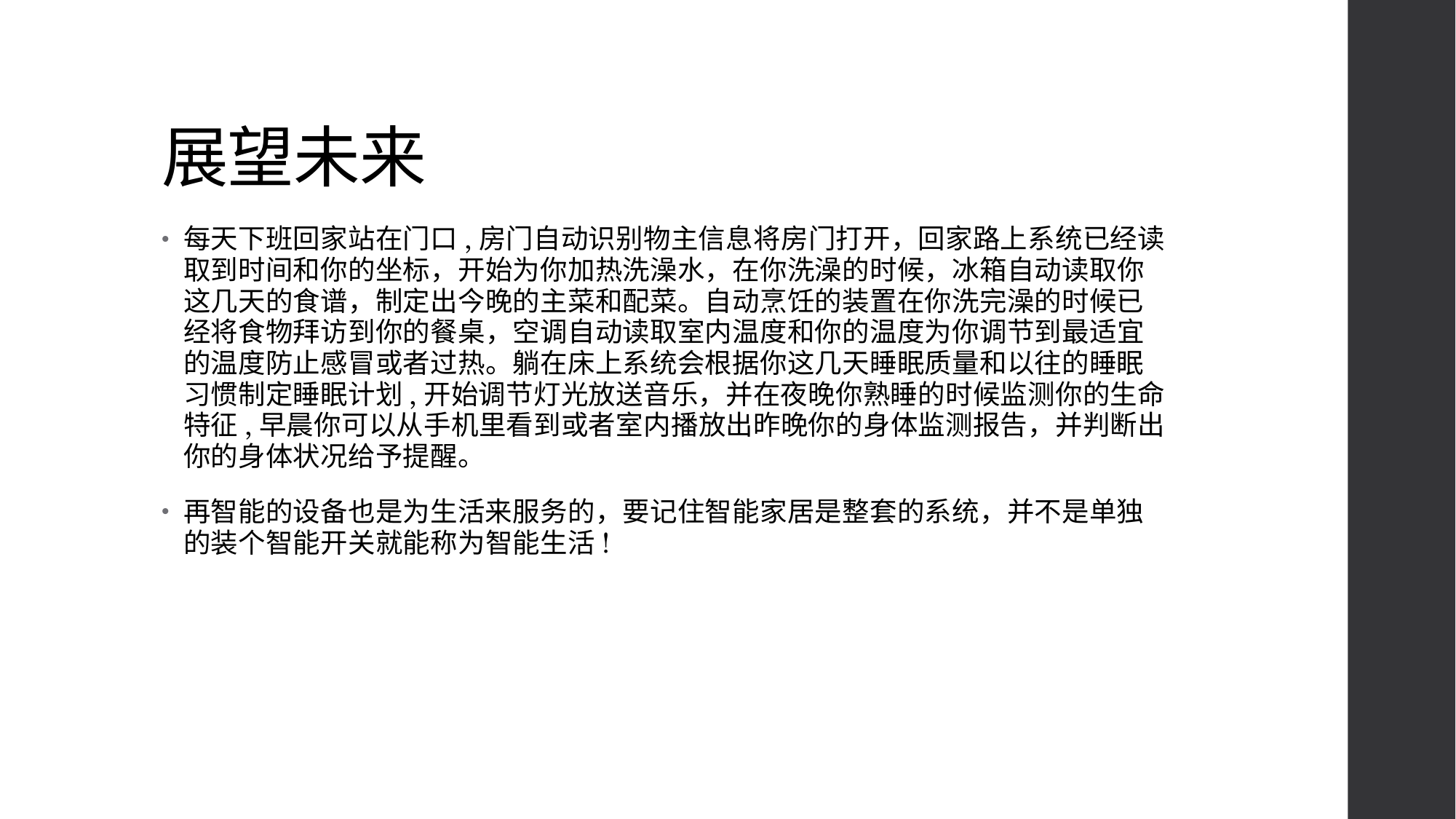

# 展望未来
每天下班回家站在门口,房门自动识别物主信息将房门打开，回家路上系统已经读取到时间和你的坐标，开始为你加热洗澡水，在你洗澡的时候，冰箱自动读取你这几天的食谱，制定出今晚的主菜和配菜。自动烹饪的装置在你洗完澡的时候已经将食物拜访到你的餐桌，空调自动读取室内温度和你的温度为你调节到最适宜的温度防止感冒或者过热。躺在床上系统会根据你这几天睡眠质量和以往的睡眠习惯制定睡眠计划,开始调节灯光放送音乐，并在夜晚你熟睡的时候监测你的生命特征,早晨你可以从手机里看到或者室内播放出昨晚你的身体监测报告，并判断出你的身体状况给予提醒。
再智能的设备也是为生活来服务的，要记住智能家居是整套的系统，并不是单独的装个智能开关就能称为智能生活!